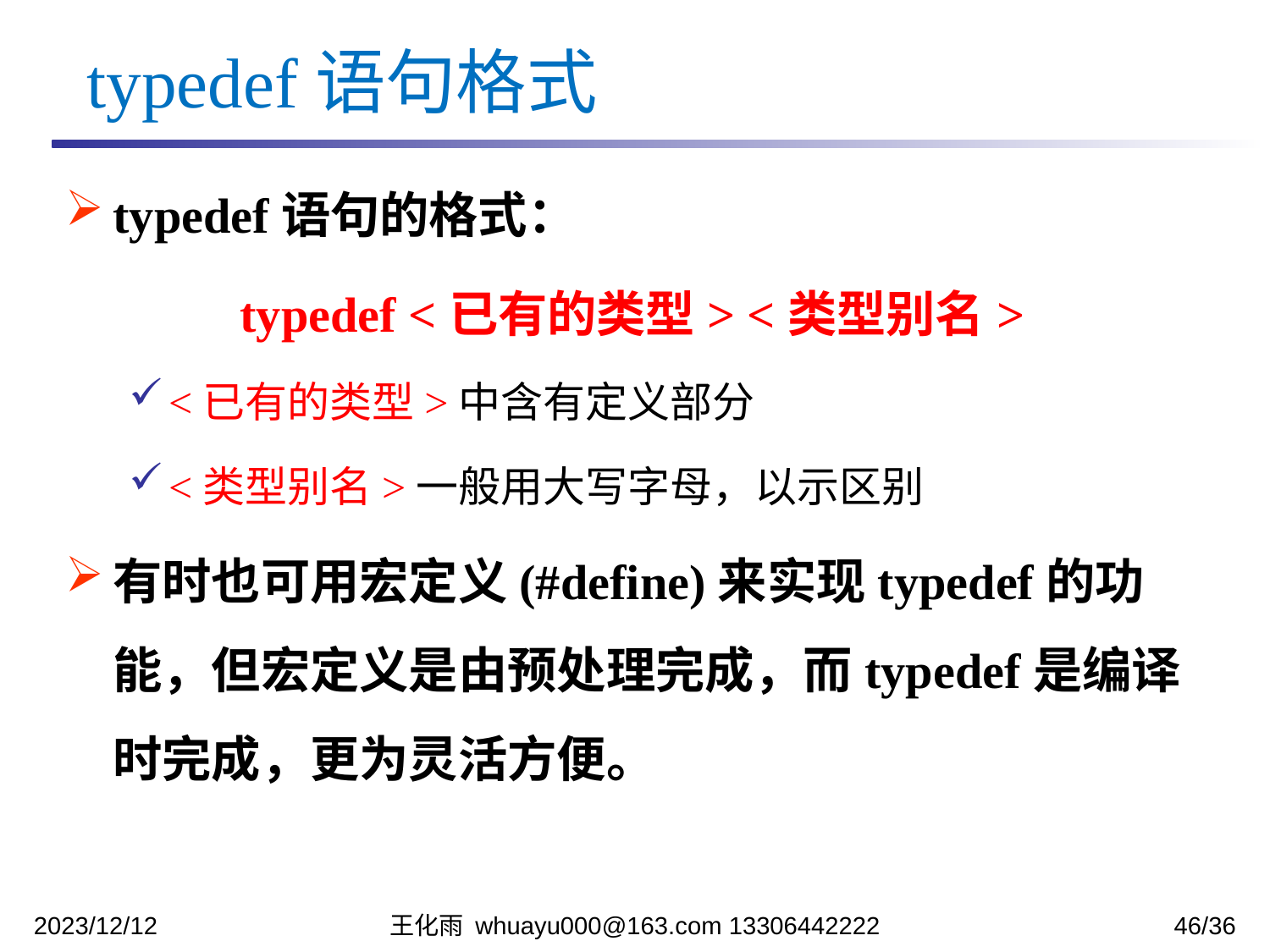

typedef语句格式
typedef语句的格式：
		typedef <已有的类型> <类型别名>
<已有的类型>中含有定义部分
<类型别名>一般用大写字母，以示区别
有时也可用宏定义(#define)来实现typedef的功能，但宏定义是由预处理完成，而typedef是编译时完成，更为灵活方便。
2023/12/12
王化雨 whuayu000@163.com 13306442222
46/36